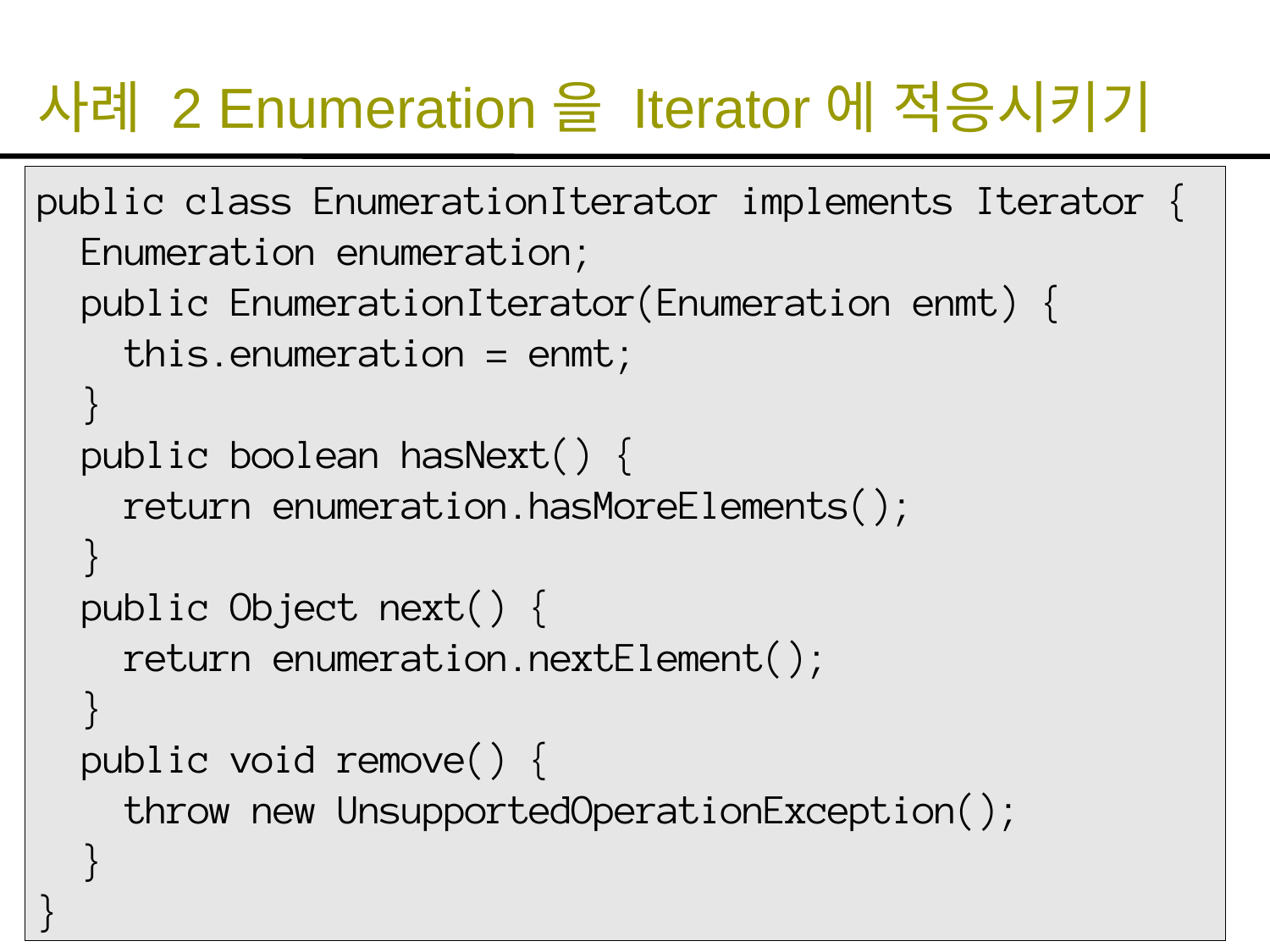

# 사례 2 Enumeration을 Iterator에 적응시키기
public class EnumerationIterator implements Iterator {
  Enumeration enumeration;
  public EnumerationIterator(Enumeration enmt) {
    this.enumeration = enmt;
  }
  public boolean hasNext() {
    return enumeration.hasMoreElements();
  }
  public Object next() {
    return enumeration.nextElement();
  }
  public void remove() {
    throw new UnsupportedOperationException();
  }
}